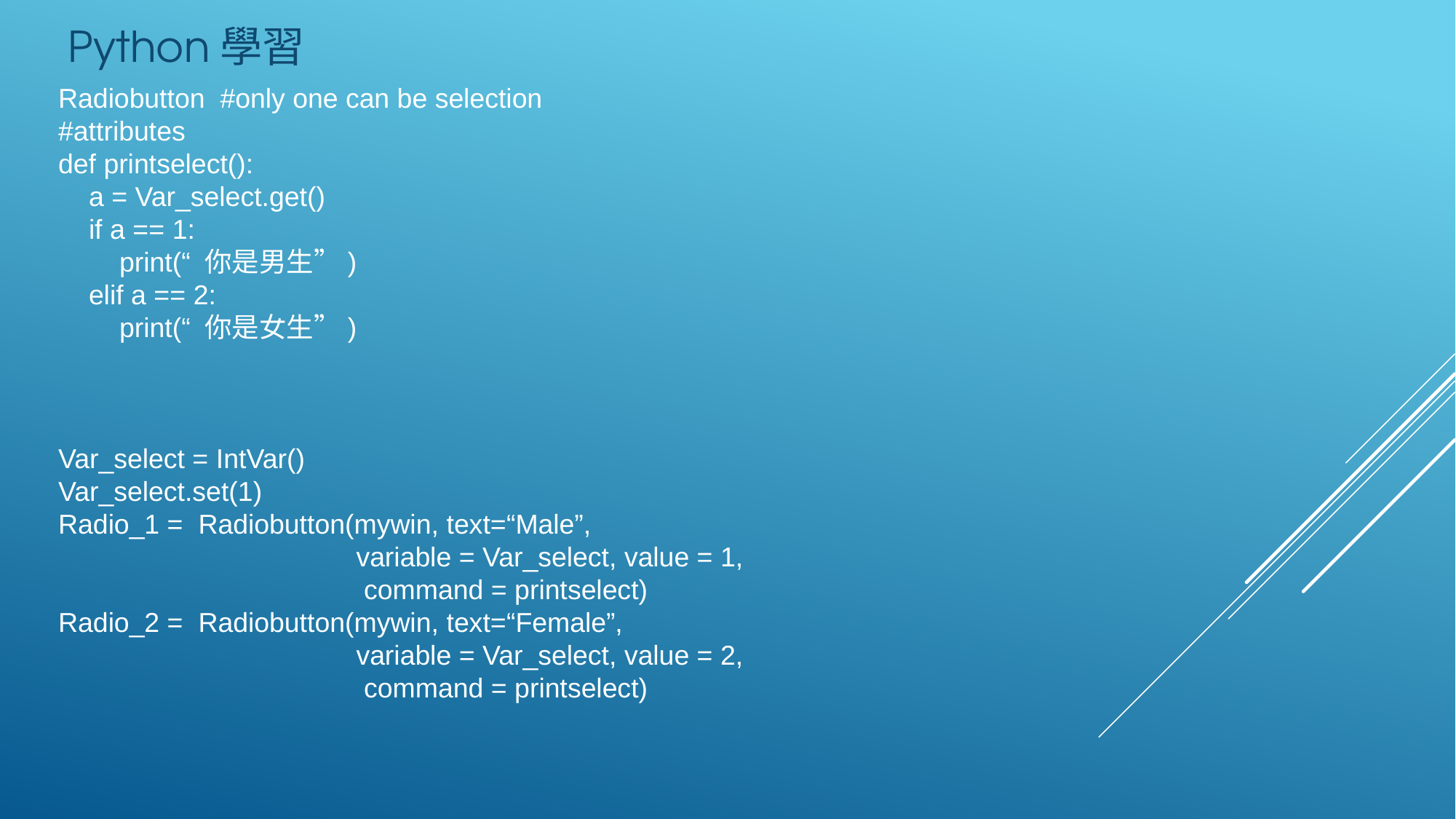

Python學習
Radiobutton  #only one can be selection
#attributes
def printselect():
    a = Var_select.get()
    if a == 1:
        print(“ 你是男生”)
    elif a == 2:
        print(“ 你是女生”)

Var_select = IntVar()
Var_select.set(1)
Radio_1 =  Radiobutton(mywin, text=“Male”,
                                       variable = Var_select, value = 1,
                                        command = printselect)
Radio_2 =  Radiobutton(mywin, text=“Female”,
                                       variable = Var_select, value = 2,
                                        command = printselect)